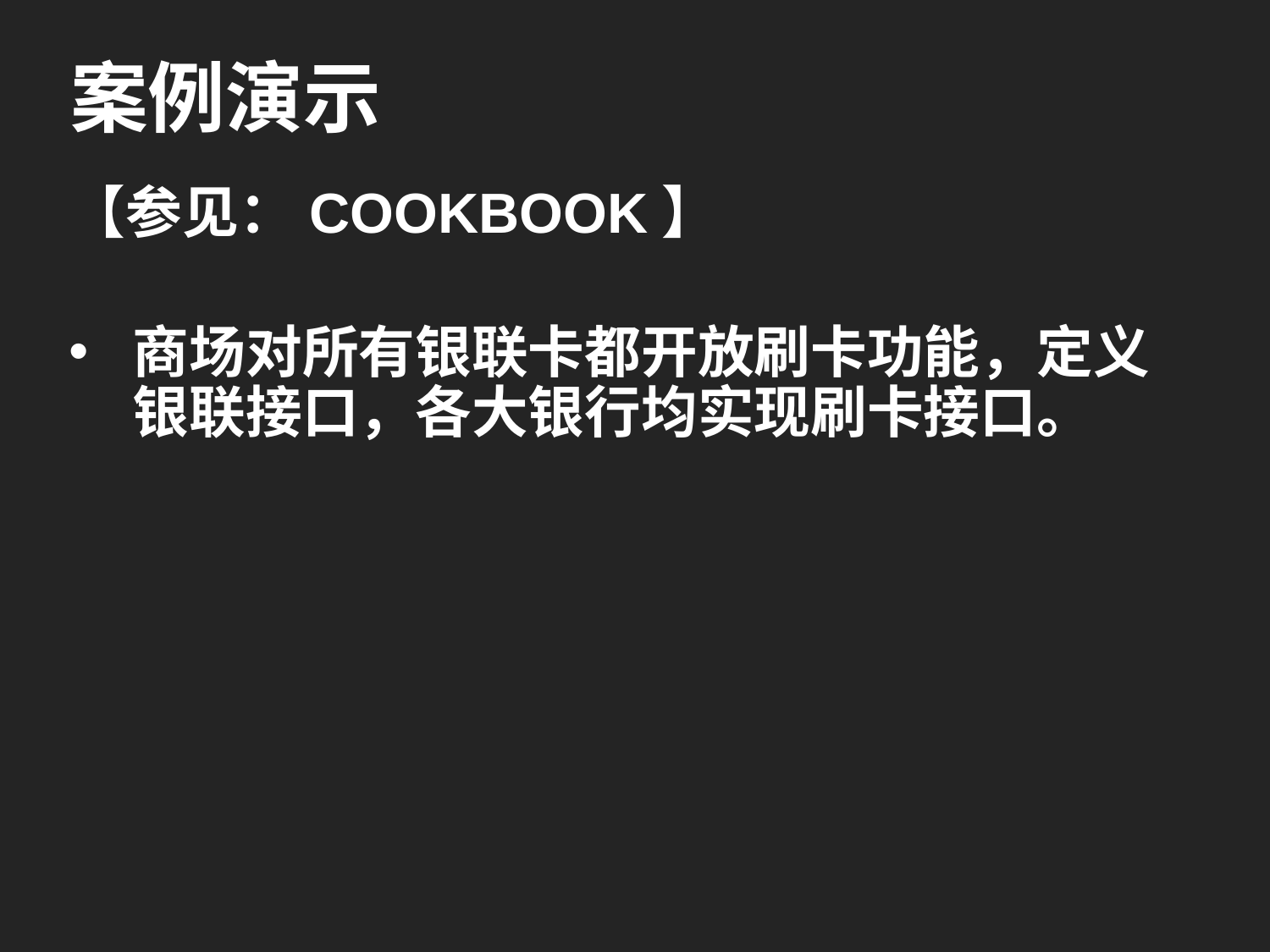

# 案例演示
【参见：COOKBOOK】

商场对所有银联卡都开放刷卡功能，定义银联接口，各大银行均实现刷卡接口。